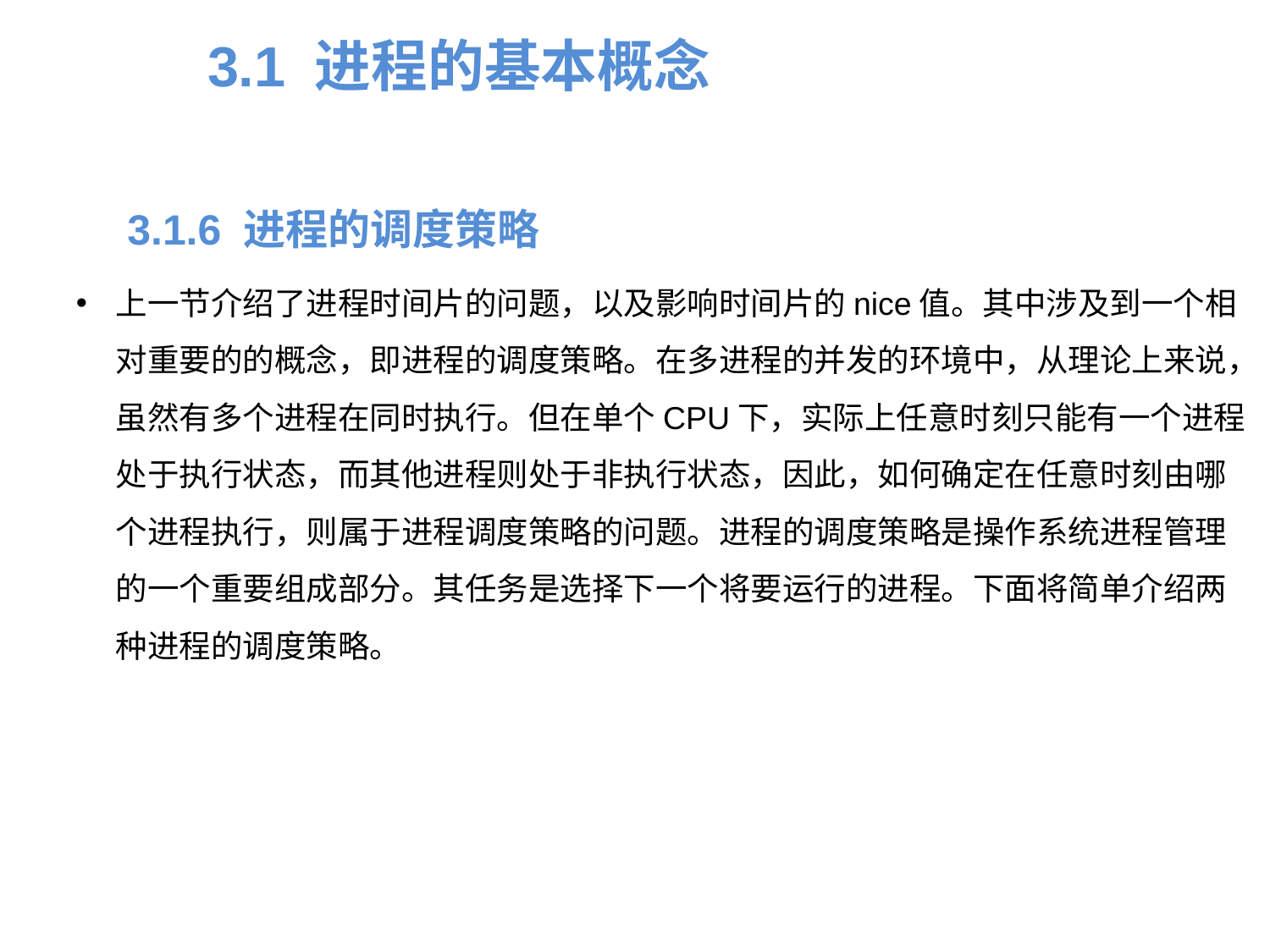

3.1 进程的基本概念
3.1.6 进程的调度策略
上一节介绍了进程时间片的问题，以及影响时间片的nice值。其中涉及到一个相对重要的的概念，即进程的调度策略。在多进程的并发的环境中，从理论上来说，虽然有多个进程在同时执行。但在单个CPU下，实际上任意时刻只能有一个进程处于执行状态，而其他进程则处于非执行状态，因此，如何确定在任意时刻由哪个进程执行，则属于进程调度策略的问题。进程的调度策略是操作系统进程管理的一个重要组成部分。其任务是选择下一个将要运行的进程。下面将简单介绍两种进程的调度策略。